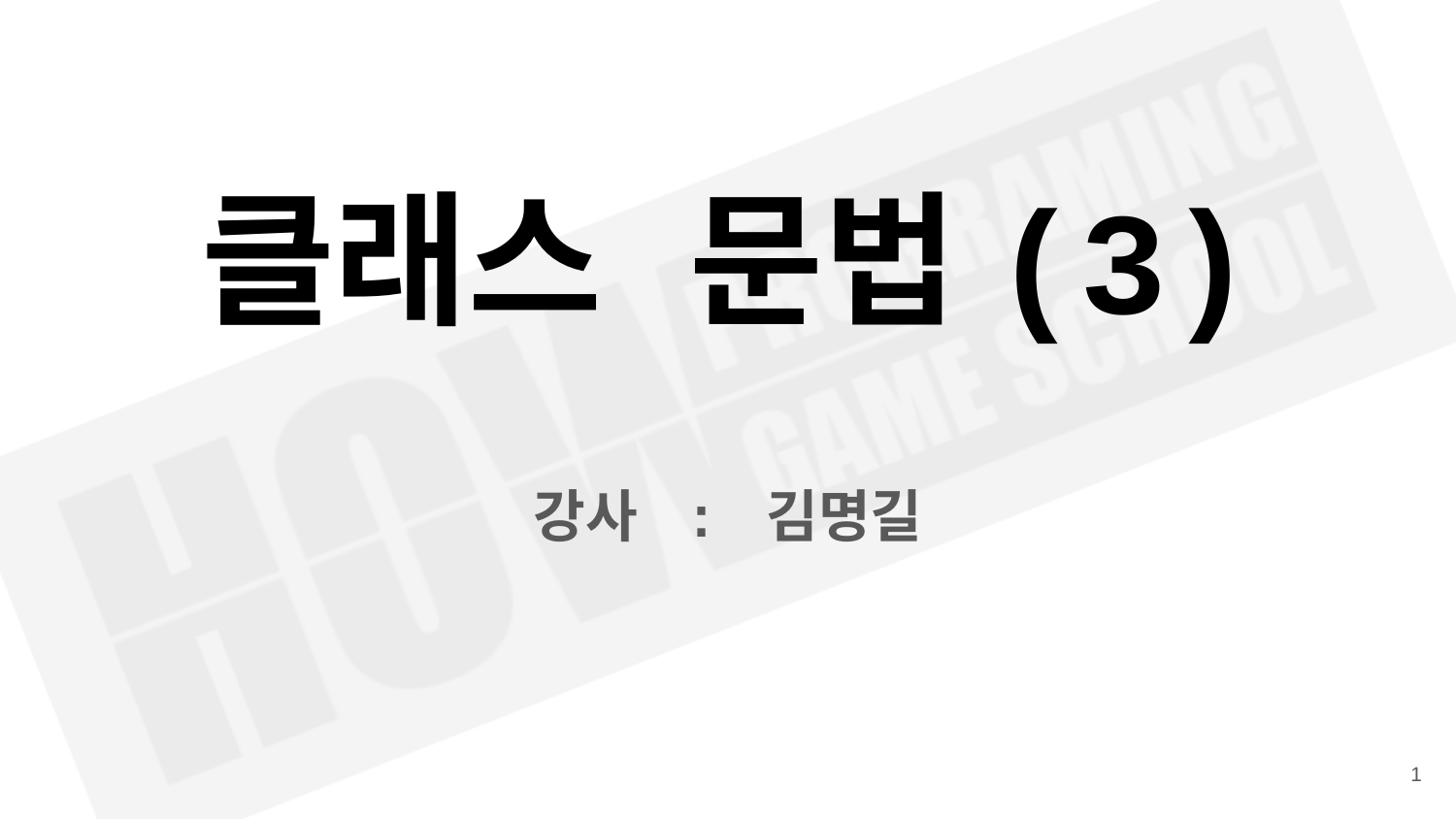

# 클래스 문법(3)

강사 : 김명길
1